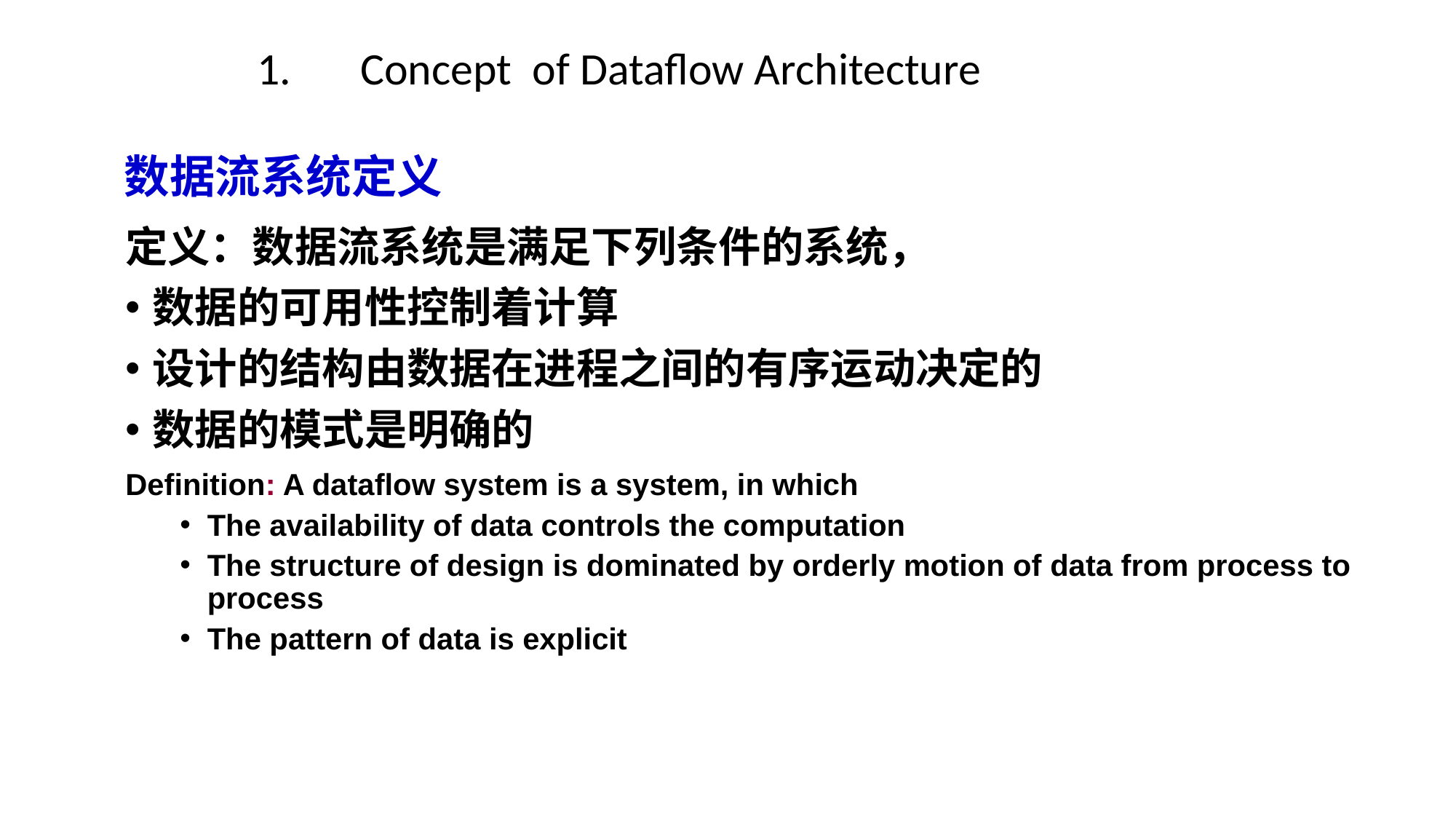

# Concept  of Dataflow Architecture
数据流系统定义
定义：数据流系统是满足下列条件的系统，
数据的可用性控制着计算
设计的结构由数据在进程之间的有序运动决定的
数据的模式是明确的
Definition: A dataflow system is a system, in which
The availability of data controls the computation
The structure of design is dominated by orderly motion of data from process to process
The pattern of data is explicit